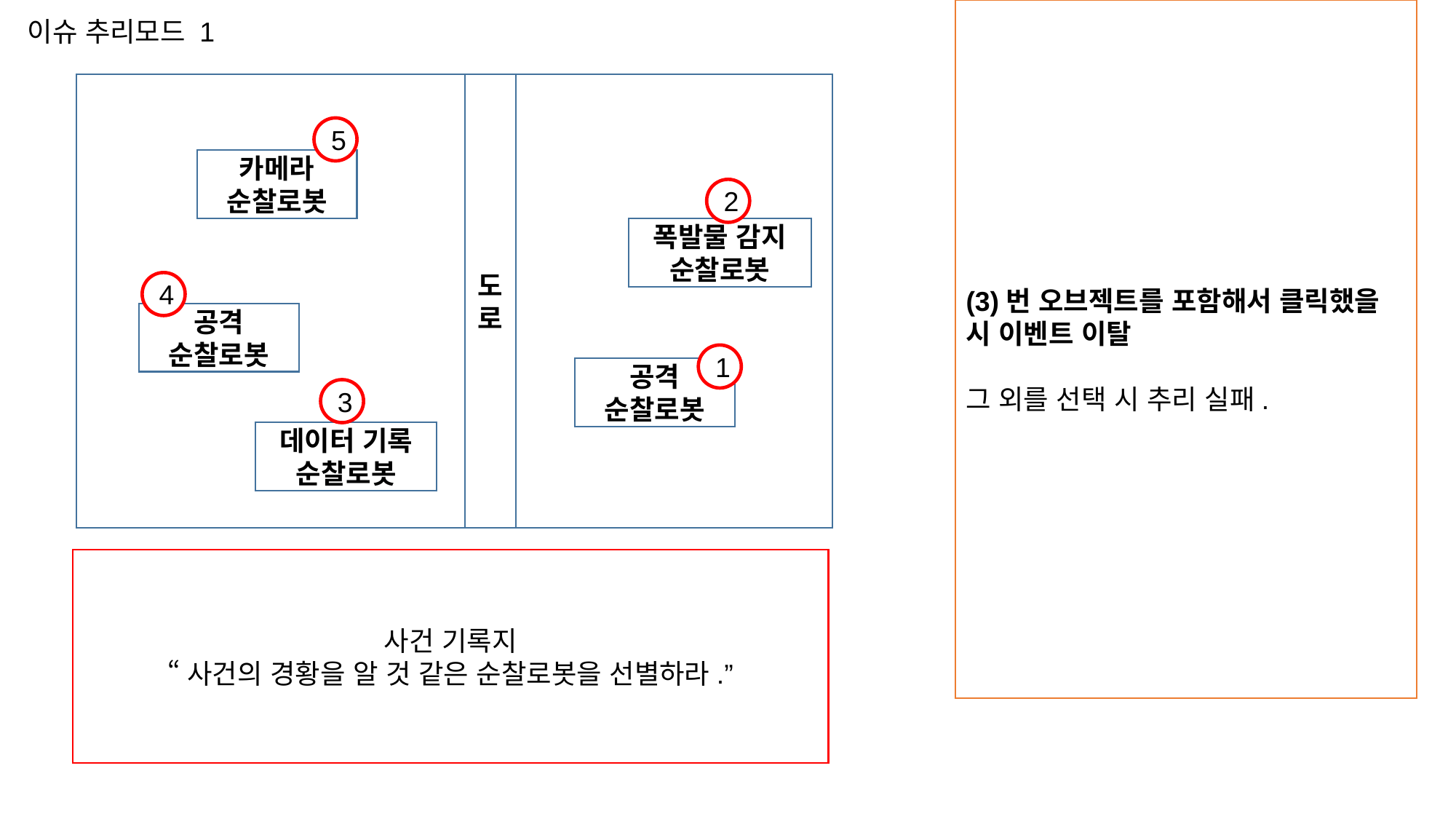

(3)번 오브젝트를 포함해서 클릭했을 시 이벤트 이탈

그 외를 선택 시 추리 실패.
이슈 추리모드 1

도로
5
카메라
순찰로봇
2
폭발물 감지
순찰로봇
4
공격
순찰로봇
1
공격
순찰로봇
3
데이터 기록
순찰로봇
사건 기록지
“사건의 경황을 알 것 같은 순찰로봇을 선별하라.”